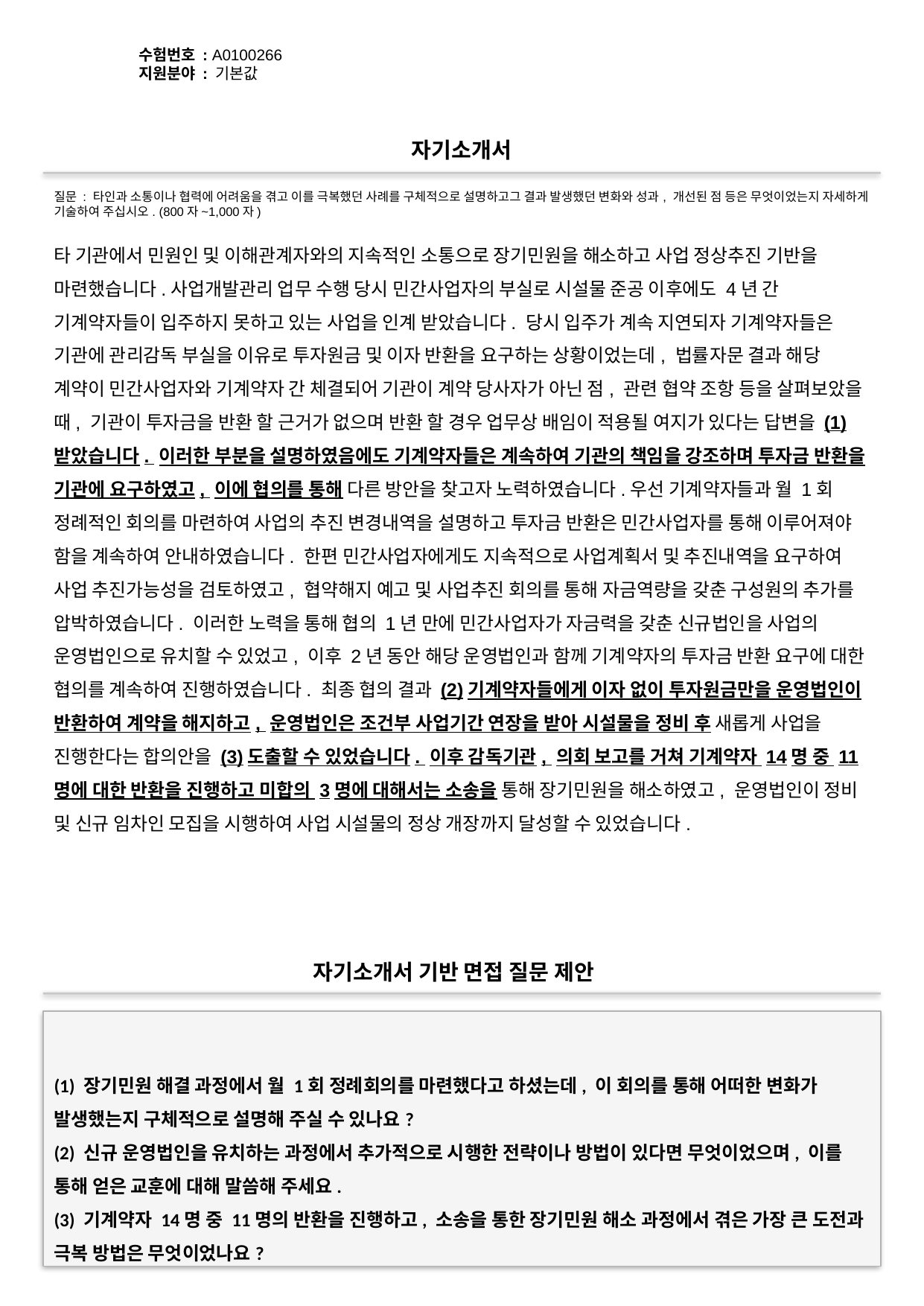

수험번호 : A0100266
지원분야 : 기본값
#

자기소개서

질문 : 타인과 소통이나 협력에 어려움을 겪고 이를 극복했던 사례를 구체적으로 설명하고그 결과 발생했던 변화와 성과, 개선된 점 등은 무엇이었는지 자세하게 기술하여 주십시오. (800자~1,000자)

타 기관에서 민원인 및 이해관계자와의 지속적인 소통으로 장기민원을 해소하고 사업 정상추진 기반을 마련했습니다.사업개발관리 업무 수행 당시 민간사업자의 부실로 시설물 준공 이후에도 4년 간 기계약자들이 입주하지 못하고 있는 사업을 인계 받았습니다. 당시 입주가 계속 지연되자 기계약자들은 기관에 관리감독 부실을 이유로 투자원금 및 이자 반환을 요구하는 상황이었는데, 법률자문 결과 해당 계약이 민간사업자와 기계약자 간 체결되어 기관이 계약 당사자가 아닌 점, 관련 협약 조항 등을 살펴보았을 때, 기관이 투자금을 반환 할 근거가 없으며 반환 할 경우 업무상 배임이 적용될 여지가 있다는 답변을 (1)받았습니다. 이러한 부분을 설명하였음에도 기계약자들은 계속하여 기관의 책임을 강조하며 투자금 반환을 기관에 요구하였고, 이에 협의를 통해 다른 방안을 찾고자 노력하였습니다.우선 기계약자들과 월 1회 정례적인 회의를 마련하여 사업의 추진 변경내역을 설명하고 투자금 반환은 민간사업자를 통해 이루어져야 함을 계속하여 안내하였습니다. 한편 민간사업자에게도 지속적으로 사업계획서 및 추진내역을 요구하여 사업 추진가능성을 검토하였고, 협약해지 예고 및 사업추진 회의를 통해 자금역량을 갖춘 구성원의 추가를 압박하였습니다. 이러한 노력을 통해 협의 1년 만에 민간사업자가 자금력을 갖춘 신규법인을 사업의 운영법인으로 유치할 수 있었고, 이후 2년 동안 해당 운영법인과 함께 기계약자의 투자금 반환 요구에 대한 협의를 계속하여 진행하였습니다. 최종 협의 결과 (2)기계약자들에게 이자 없이 투자원금만을 운영법인이 반환하여 계약을 해지하고, 운영법인은 조건부 사업기간 연장을 받아 시설물을 정비 후 새롭게 사업을 진행한다는 합의안을 (3)도출할 수 있었습니다. 이후 감독기관, 의회 보고를 거쳐 기계약자 14명 중 11명에 대한 반환을 진행하고 미합의 3명에 대해서는 소송을 통해 장기민원을 해소하였고, 운영법인이 정비 및 신규 임차인 모집을 시행하여 사업 시설물의 정상 개장까지 달성할 수 있었습니다.

자기소개서 기반 면접 질문 제안

(1) 장기민원 해결 과정에서 월 1회 정례회의를 마련했다고 하셨는데, 이 회의를 통해 어떠한 변화가 발생했는지 구체적으로 설명해 주실 수 있나요?
(2) 신규 운영법인을 유치하는 과정에서 추가적으로 시행한 전략이나 방법이 있다면 무엇이었으며, 이를 통해 얻은 교훈에 대해 말씀해 주세요.
(3) 기계약자 14명 중 11명의 반환을 진행하고, 소송을 통한 장기민원 해소 과정에서 겪은 가장 큰 도전과 극복 방법은 무엇이었나요?